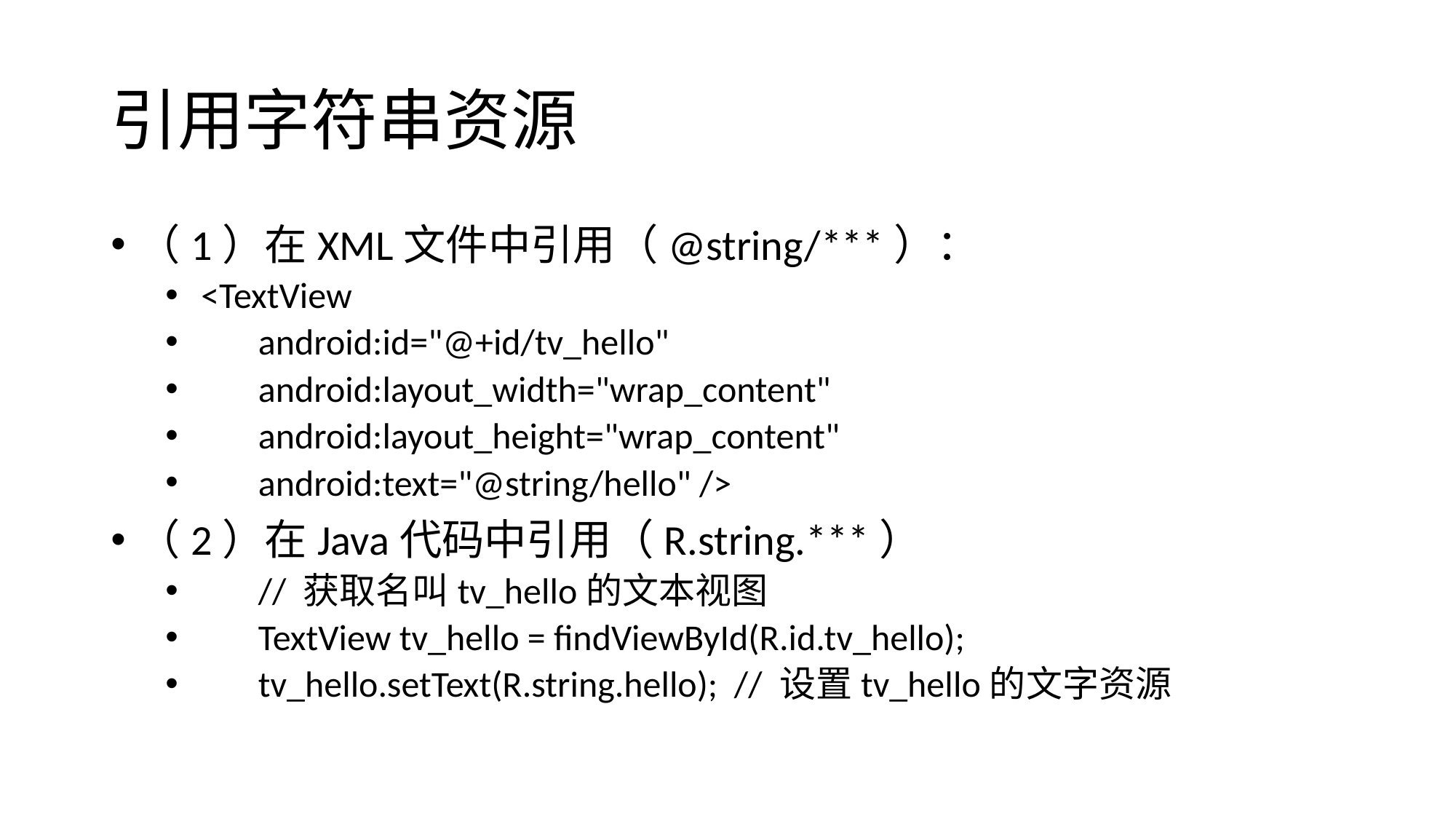

# 引用字符串资源
（1）在XML文件中引用（@string/***）：
 <TextView
        android:id="@+id/tv_hello"
        android:layout_width="wrap_content"
        android:layout_height="wrap_content"
        android:text="@string/hello" />
（2）在Java代码中引用（R.string.***）
        // 获取名叫tv_hello的文本视图
        TextView tv_hello = findViewById(R.id.tv_hello);
        tv_hello.setText(R.string.hello);  // 设置tv_hello的文字资源